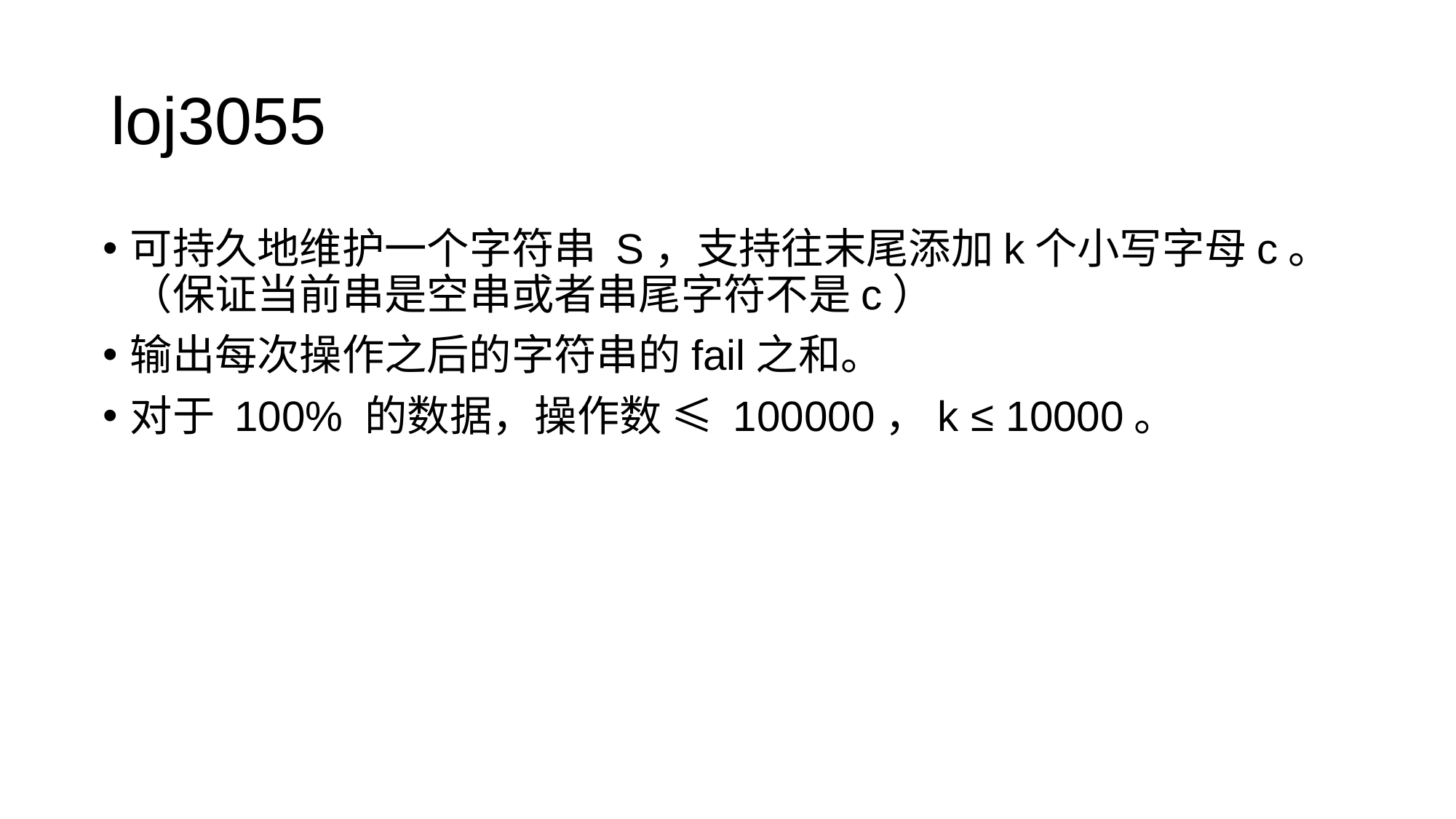

# loj3055
可持久地维护一个字符串 S，支持往末尾添加k个小写字母c。（保证当前串是空串或者串尾字符不是c）
输出每次操作之后的字符串的fail之和。
对于 100% 的数据，操作数 ≤ 100000，k ≤ 10000。